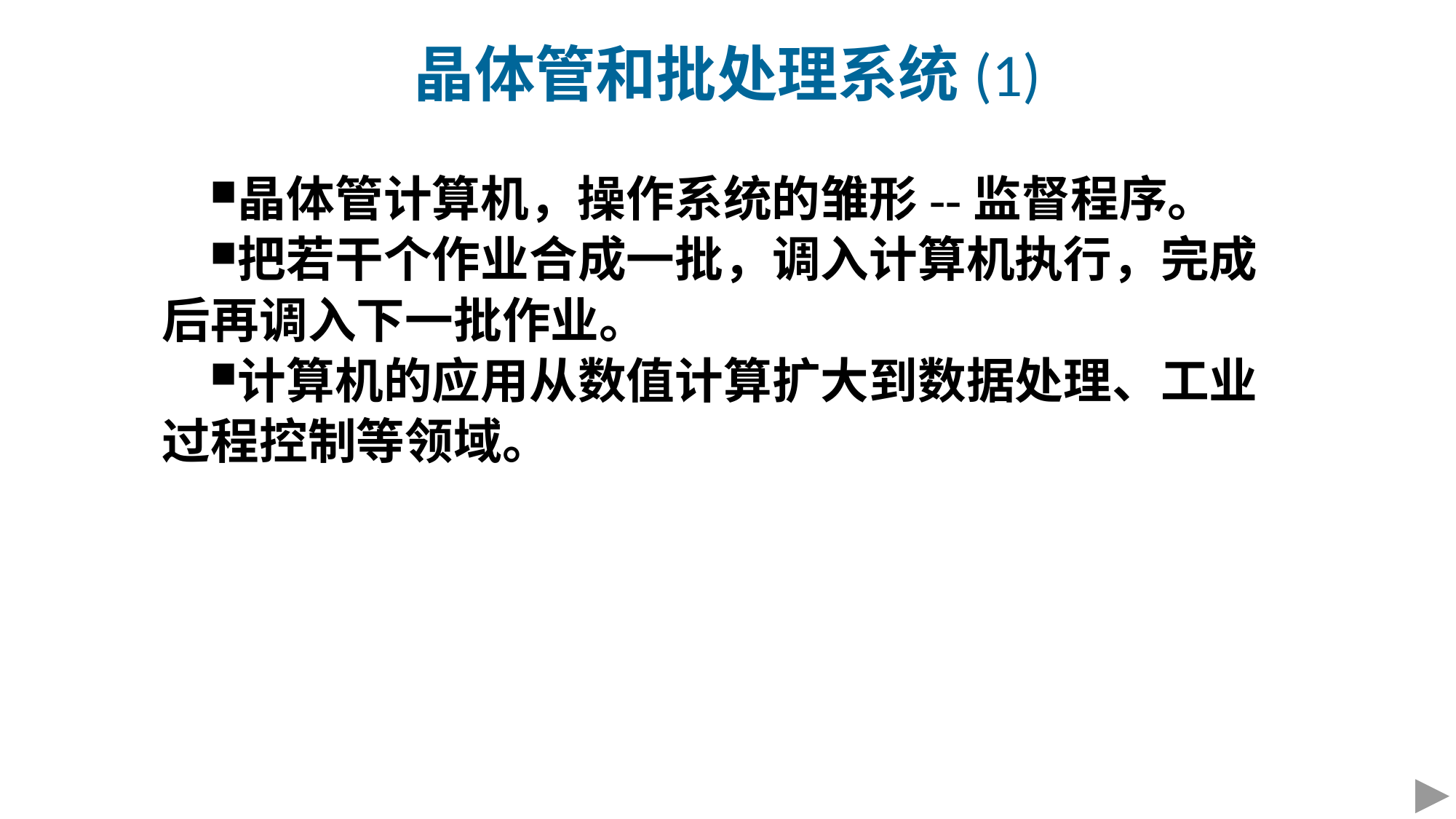

晶体管和批处理系统(1)
晶体管计算机，操作系统的雏形--监督程序。
把若干个作业合成一批，调入计算机执行，完成后再调入下一批作业。
计算机的应用从数值计算扩大到数据处理、工业过程控制等领域。